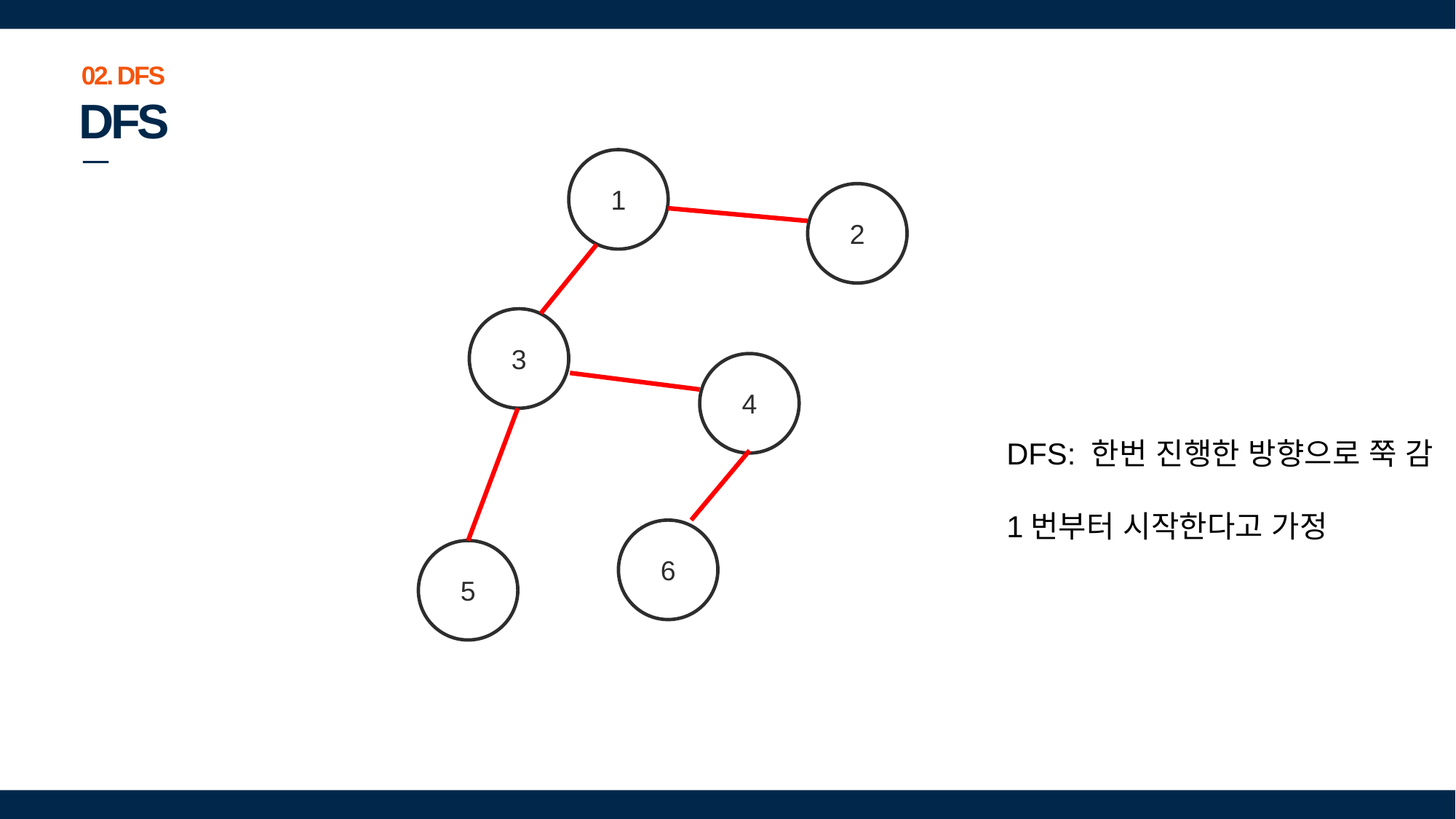

02. DFS

DFS
1
2
3
4
DFS: 한번 진행한 방향으로 쭉 감

1번부터 시작한다고 가정
6
5